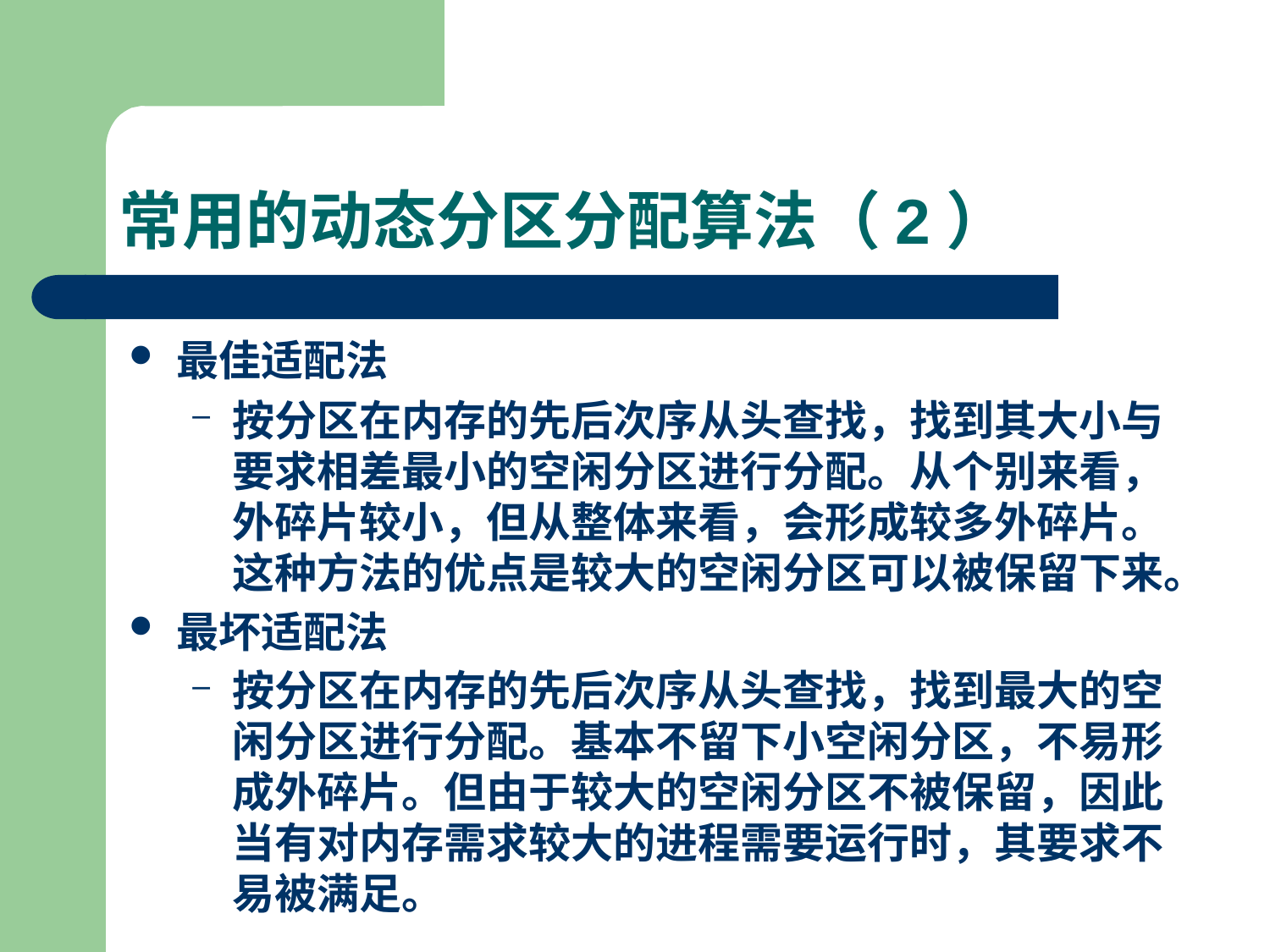

# 常用的动态分区分配算法（2）
最佳适配法
按分区在内存的先后次序从头查找，找到其大小与要求相差最小的空闲分区进行分配。从个别来看，外碎片较小，但从整体来看，会形成较多外碎片。这种方法的优点是较大的空闲分区可以被保留下来。
最坏适配法
按分区在内存的先后次序从头查找，找到最大的空闲分区进行分配。基本不留下小空闲分区，不易形成外碎片。但由于较大的空闲分区不被保留，因此当有对内存需求较大的进程需要运行时，其要求不易被满足。